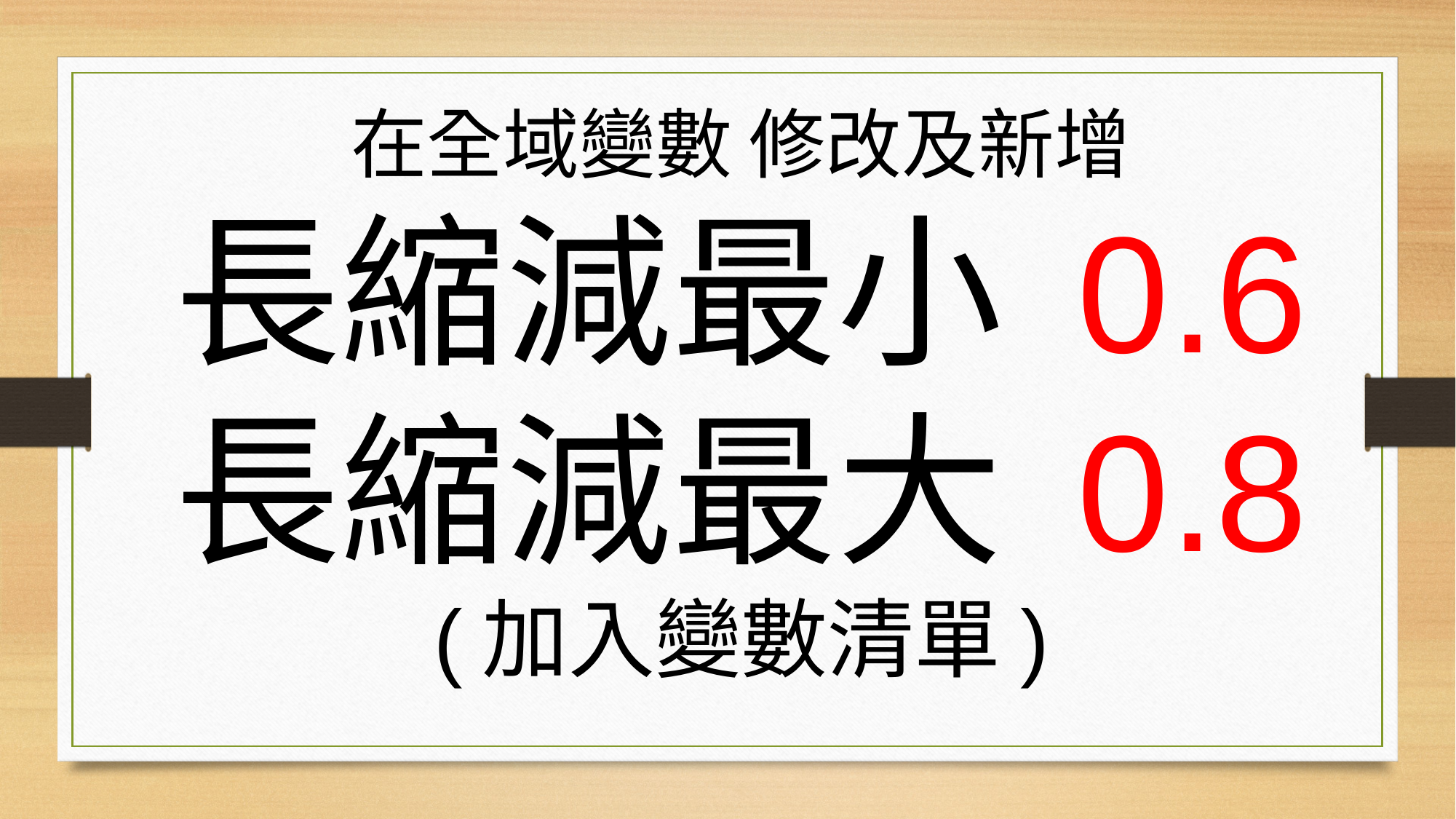

# 在全域變數 修改及新增 長縮減最小 0.6 長縮減最大 0.8 (加入變數清單)